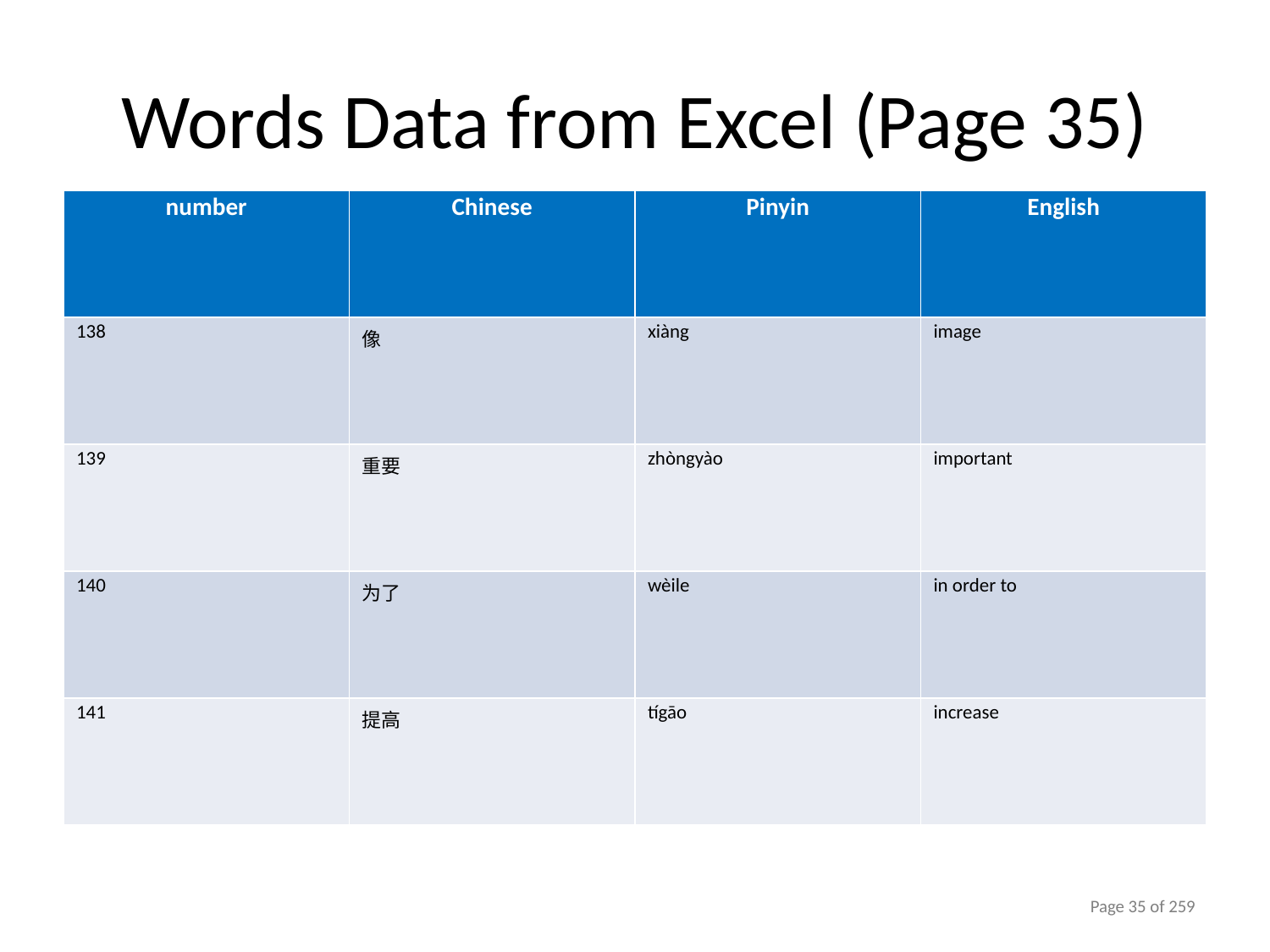

# Words Data from Excel (Page 35)
| number | Chinese | Pinyin | English |
| --- | --- | --- | --- |
| 138 | 像 | xiàng | image |
| 139 | 重要 | zhòngyào | important |
| 140 | 为了 | wèile | in order to |
| 141 | 提高 | tígāo | increase |

Page 35 of 259